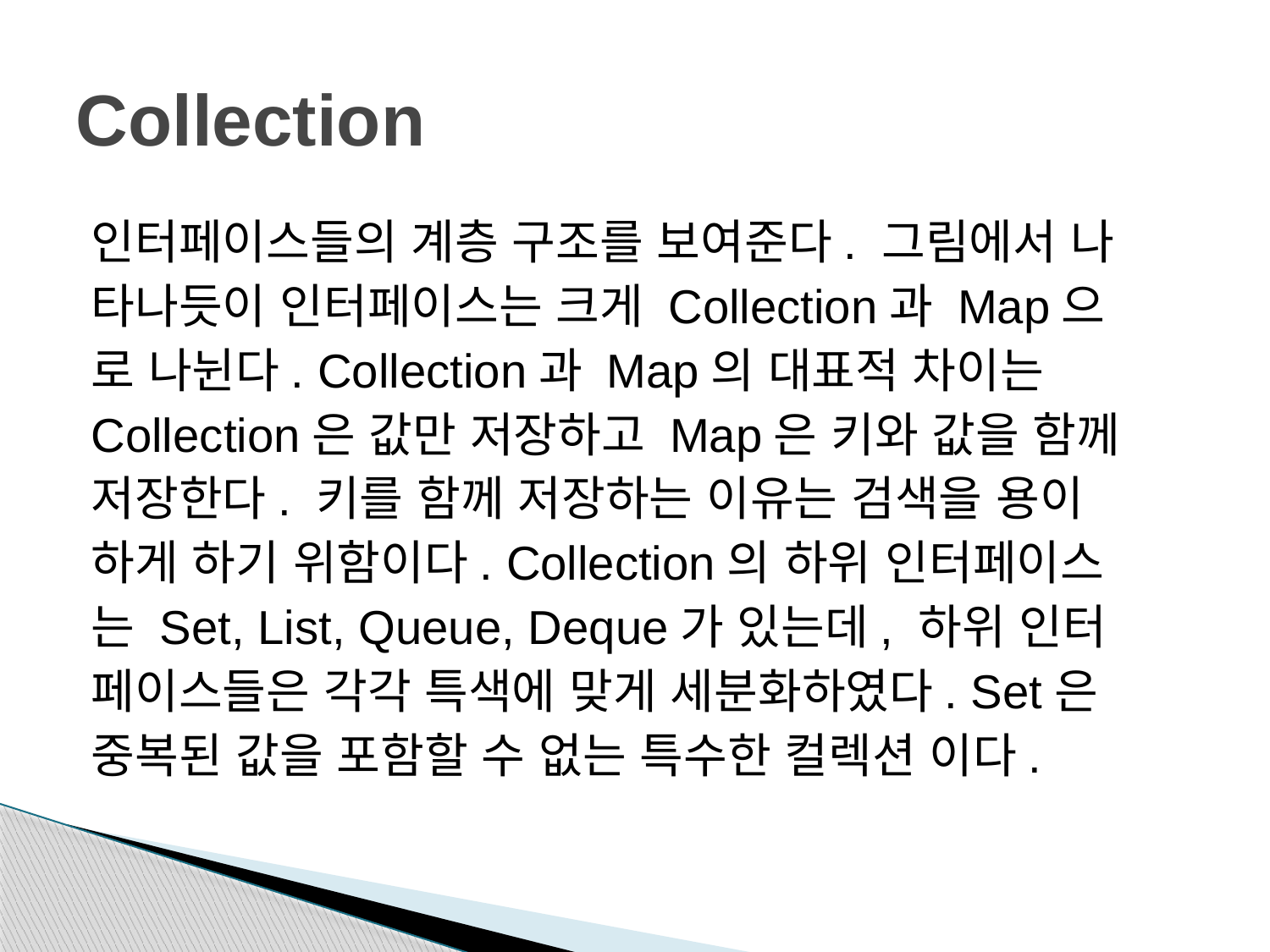

# Collection
인터페이스들의 계층 구조를 보여준다. 그림에서 나
타나듯이 인터페이스는 크게 Collection과 Map으
로 나뉜다. Collection과 Map의 대표적 차이는
Collection은 값만 저장하고 Map은 키와 값을 함께
저장한다. 키를 함께 저장하는 이유는 검색을 용이
하게 하기 위함이다. Collection의 하위 인터페이스
는 Set, List, Queue, Deque가 있는데, 하위 인터
페이스들은 각각 특색에 맞게 세분화하였다. Set은
중복된 값을 포함할 수 없는 특수한 컬렉션 이다.